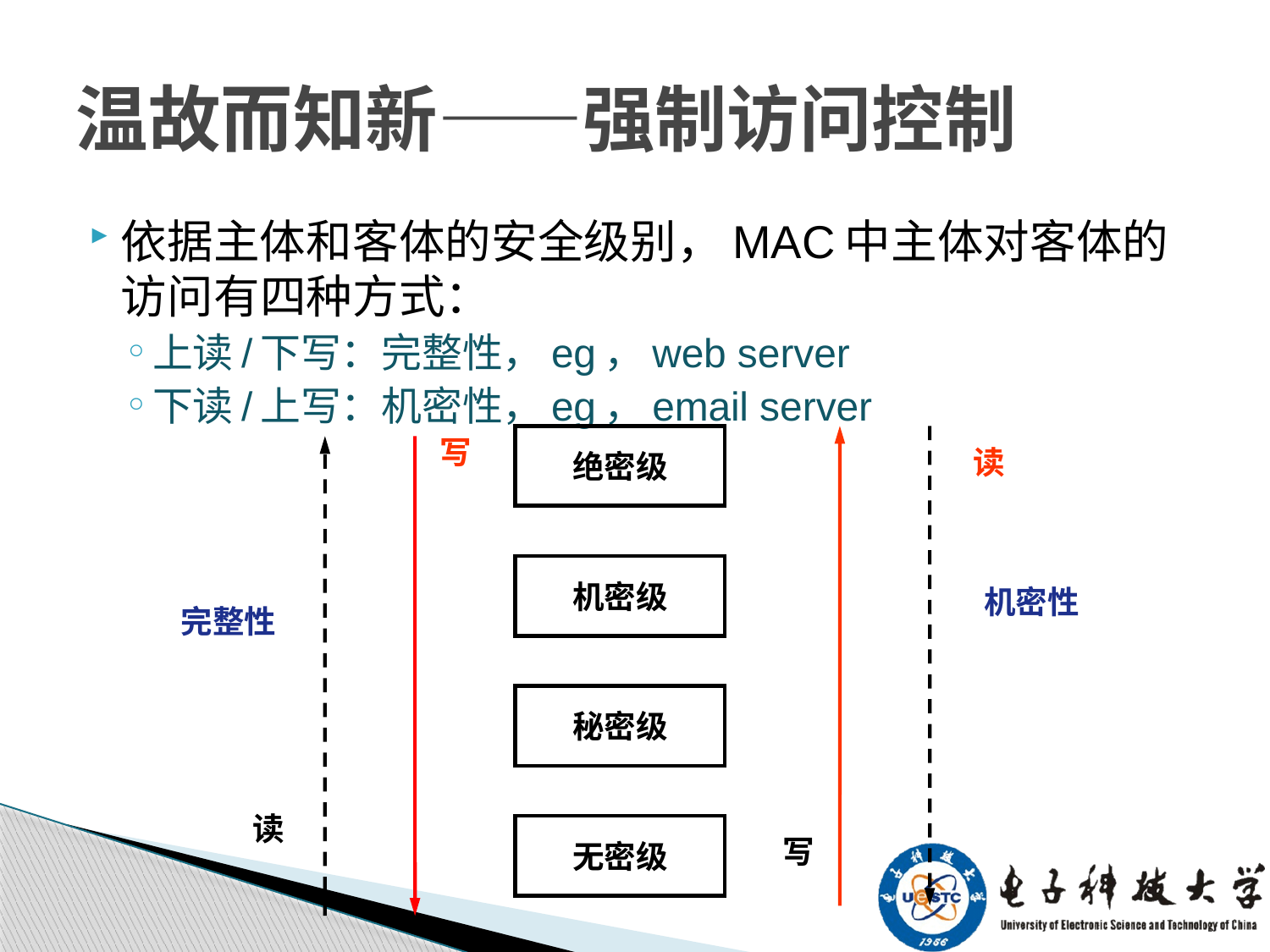

# 温故而知新——强制访问控制
依据主体和客体的安全级别，MAC中主体对客体的访问有四种方式：
上读/下写：完整性，eg，web server
下读/上写：机密性，eg，email server
写

完整性
读
绝密级
机密级
秘密级
无密级

读
机密性
写